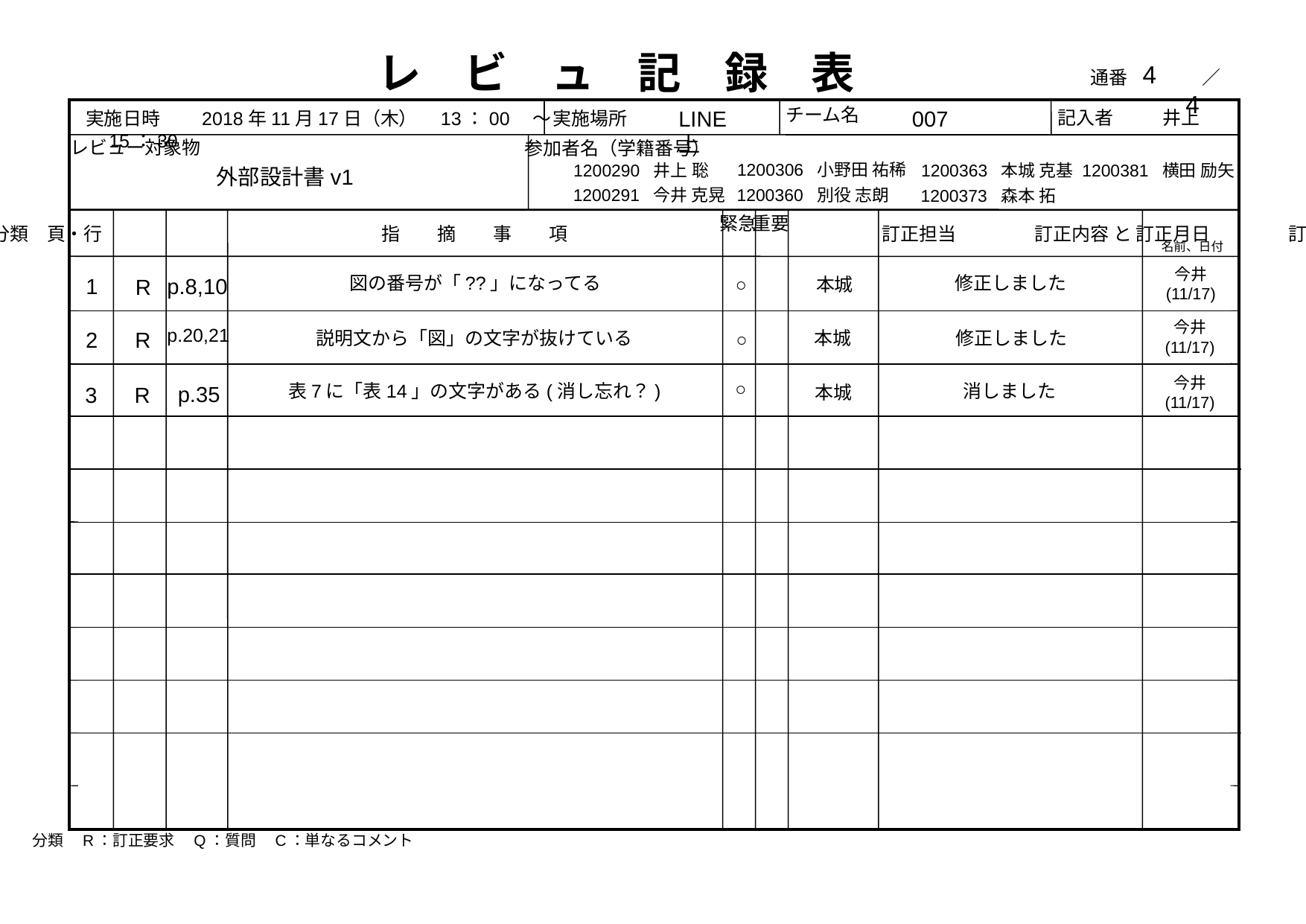

レ　ビ　ュ　記　録　表
通番　　　　／
チーム名

記入者
実施日時　　2018年11月17日（木）　13：00　～　15：30
実施場所
レビュー対象物
参加者名（学籍番号）

重要
緊急

番号　分類　頁・行　　　　　　　　　　　　　　　指　　摘　　事　　項　　　　　　　　　　　　             　　訂正担当　　　 　訂正内容 と 訂正月日　 　　　訂正確認
名前、日付

分類　R：訂正要求　Q：質問　C：単なるコメント
4　　　4
007
LINE上
井上
1200306  小野田 祐稀
1200381  横田 励矢
1200363  本城 克基
1200290  井上 聡
外部設計書v1
1200291  今井 克晃
1200360  別役 志朗
1200373  森本 拓
今井
(11/17)
修正しました
図の番号が「??」になってる
本城
p.8,10
1
R
○
今井
(11/17)
p.20,21
2
修正しました
本城
説明文から「図」の文字が抜けている
R
○
今井
(11/17)
消しました
表7に「表14」の文字がある(消し忘れ？)
p.35
本城
3
R
○